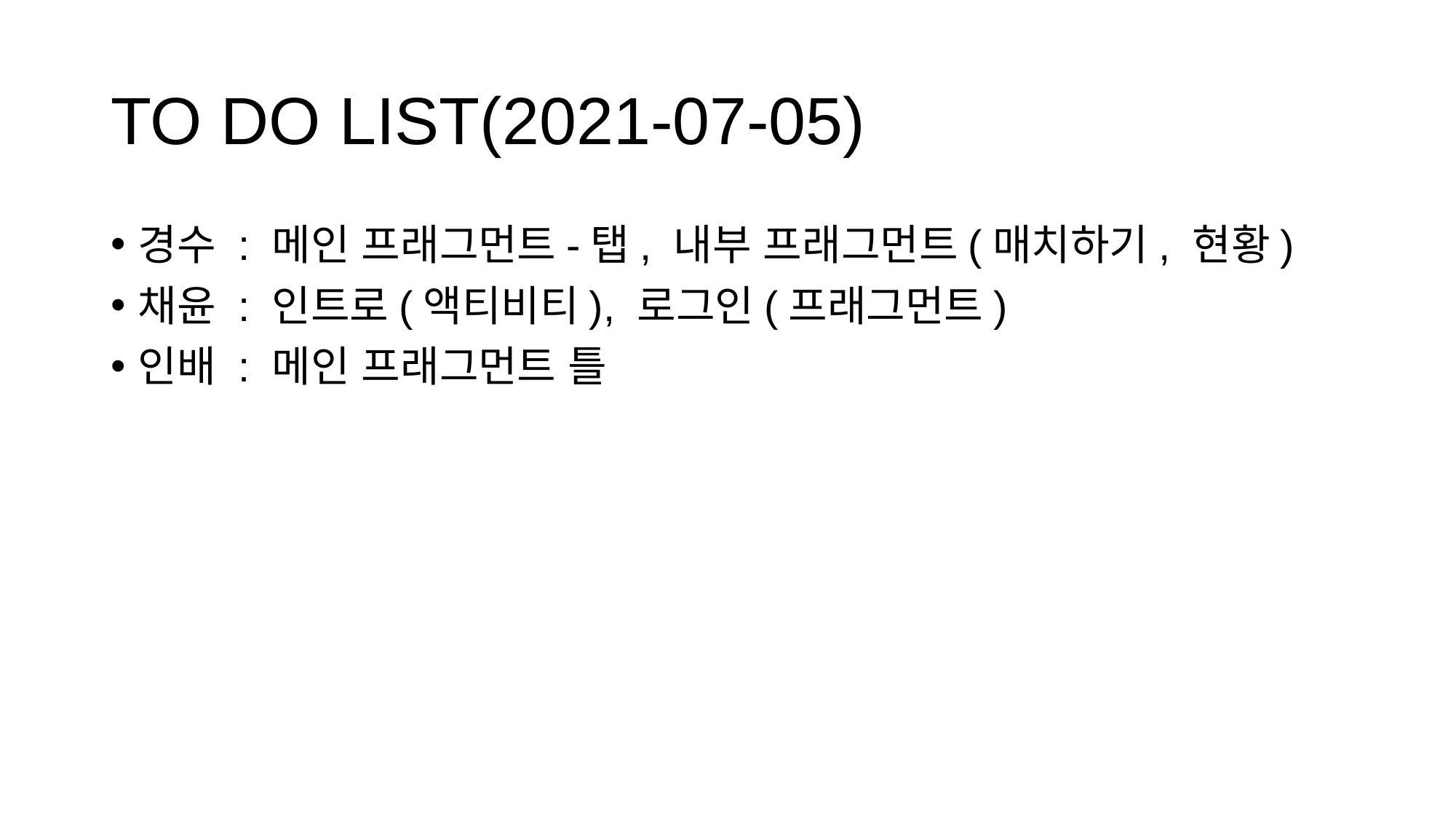

# TO DO LIST(2021-07-05)
경수 : 메인 프래그먼트-탭, 내부 프래그먼트(매치하기, 현황)
채윤 : 인트로(액티비티), 로그인(프래그먼트)
인배 : 메인 프래그먼트 틀